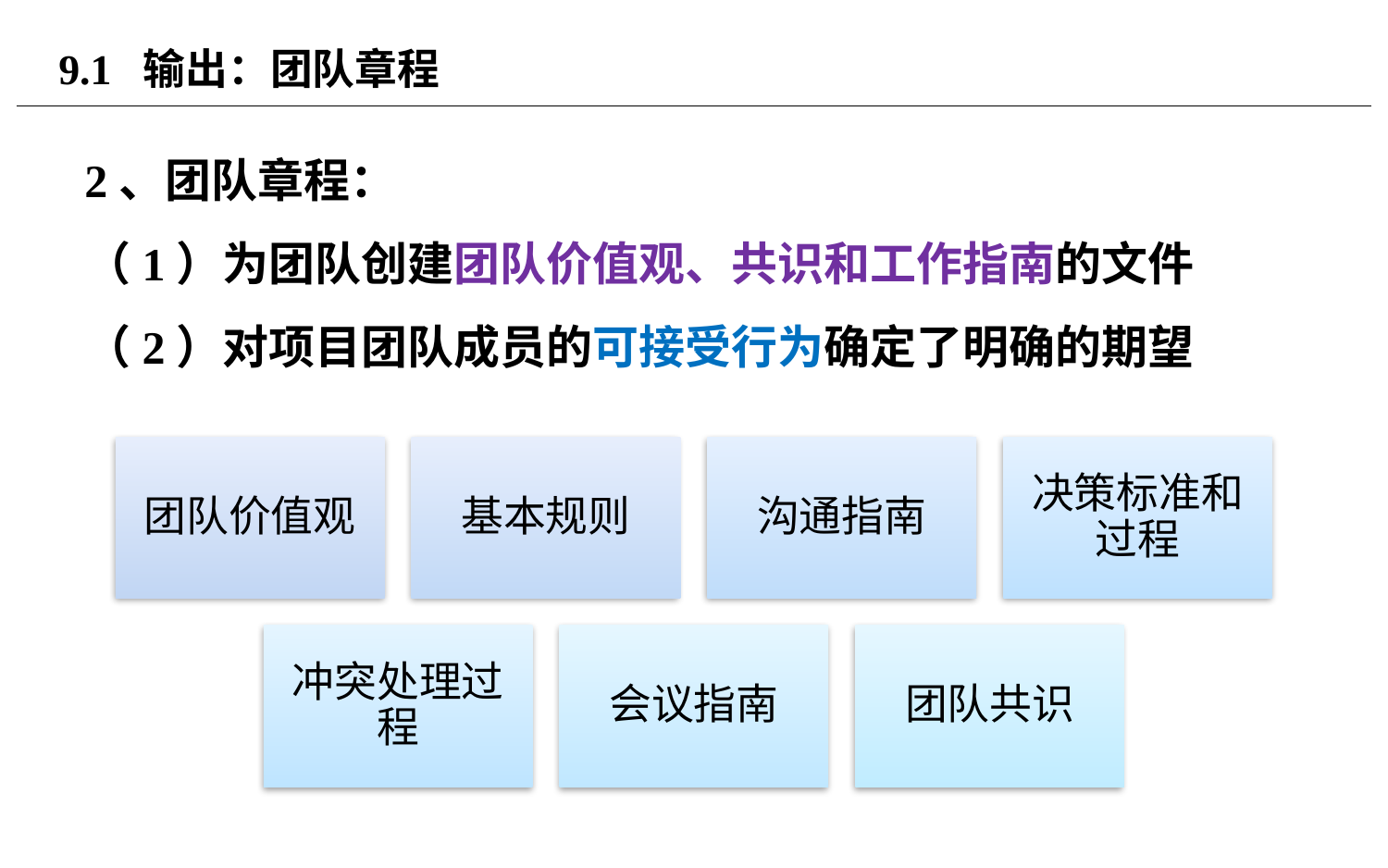

# 9.1  输出：团队章程
2、团队章程：
（1）为团队创建团队价值观、共识和工作指南的文件
（2）对项目团队成员的可接受行为确定了明确的期望
团队价值观
基本规则
沟通指南
决策标准和过程
冲突处理过程
会议指南
团队共识